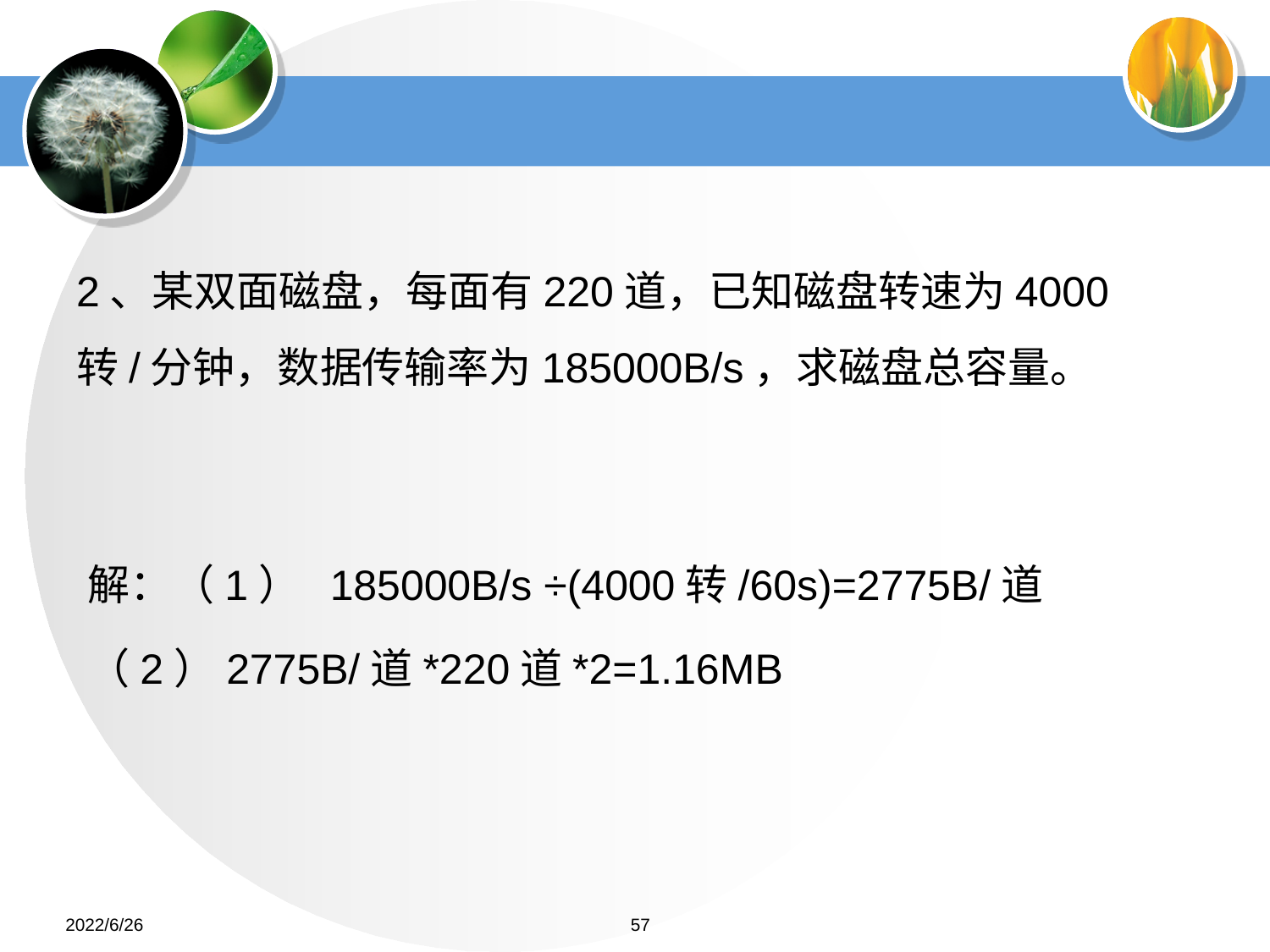

#
2、某双面磁盘，每面有220道，已知磁盘转速为4000转/分钟，数据传输率为185000B/s，求磁盘总容量。
解：（1）  185000B/s ÷(4000转/60s)=2775B/道
（2）2775B/道*220道*2=1.16MB

2022/6/26
57